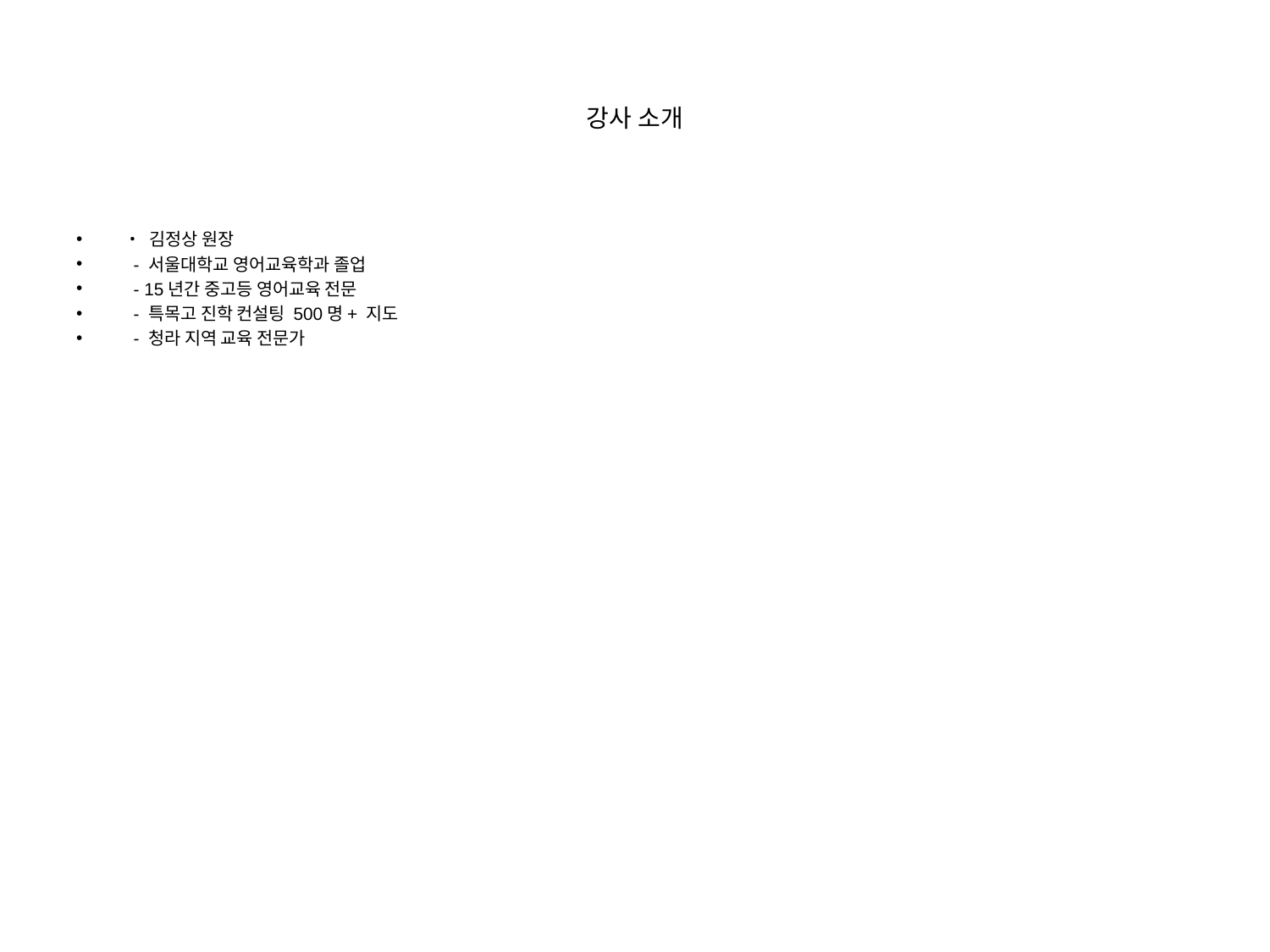

# 강사 소개
• 김정상 원장
  - 서울대학교 영어교육학과 졸업
  - 15년간 중고등 영어교육 전문
  - 특목고 진학 컨설팅 500명+ 지도
  - 청라 지역 교육 전문가